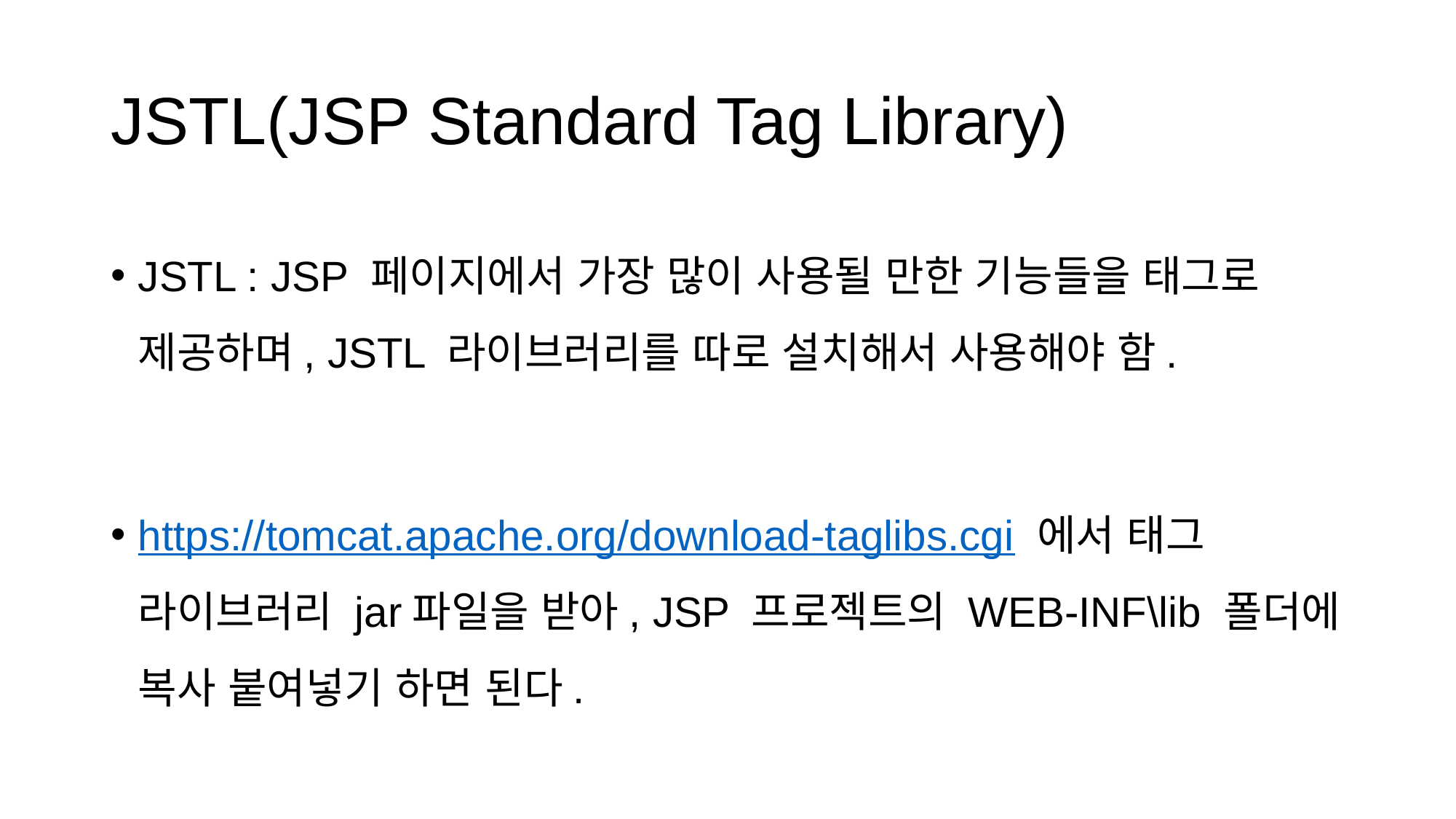

# JSTL(JSP Standard Tag Library)
JSTL : JSP 페이지에서 가장 많이 사용될 만한 기능들을 태그로 제공하며, JSTL 라이브러리를 따로 설치해서 사용해야 함.

https://tomcat.apache.org/download-taglibs.cgi 에서 태그 라이브러리 jar파일을 받아, JSP 프로젝트의 WEB-INF\lib 폴더에 복사 붙여넣기 하면 된다.